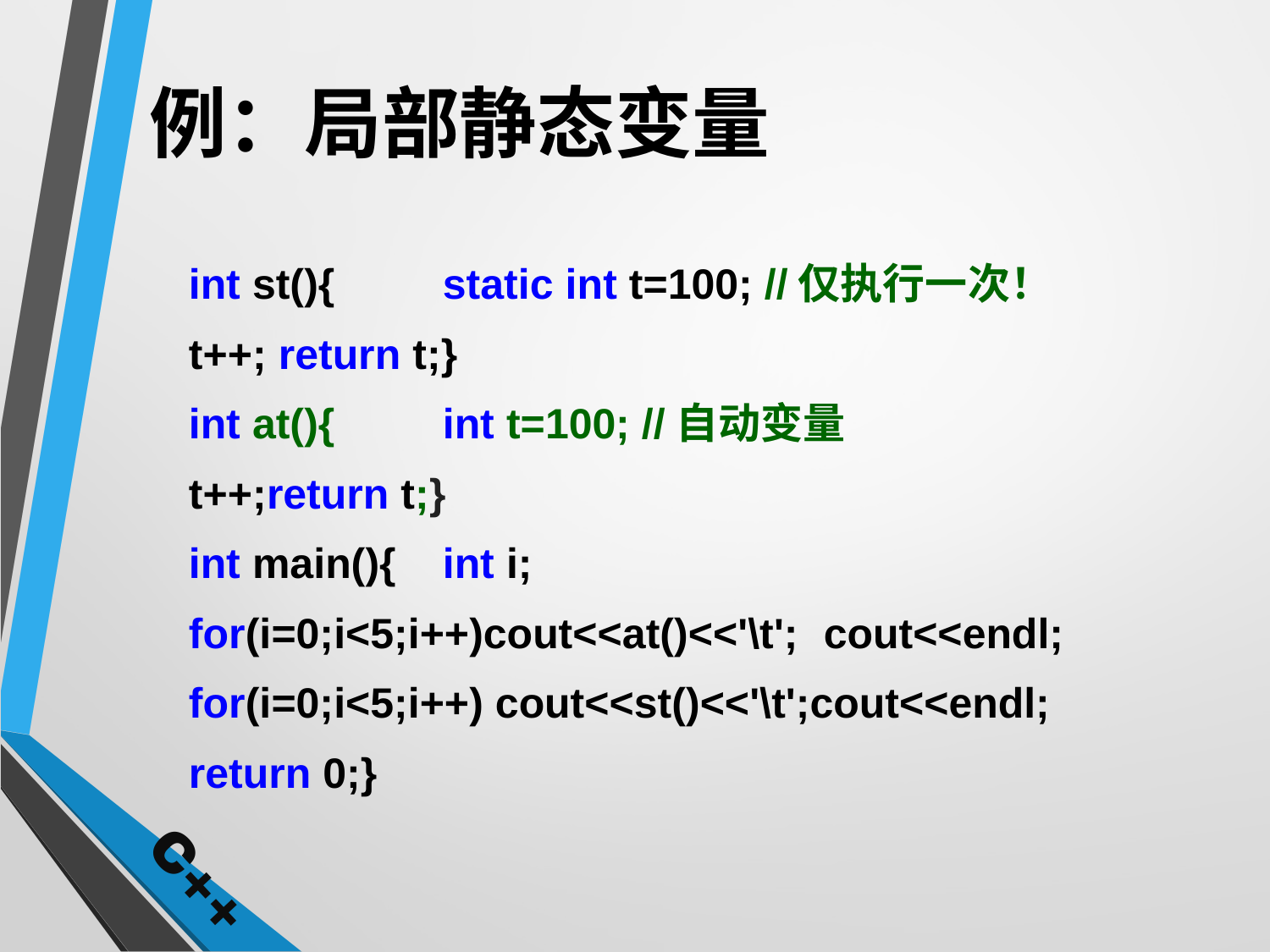

# 例：局部静态变量
	int st(){	static int t=100; //仅执行一次！
	t++; return t;}
	int at(){	int t=100; //自动变量
	t++;return t;}
	int main(){	int i;
	for(i=0;i<5;i++)cout<<at()<<'\t';	cout<<endl;
	for(i=0;i<5;i++) cout<<st()<<'\t';cout<<endl;
	return 0;}